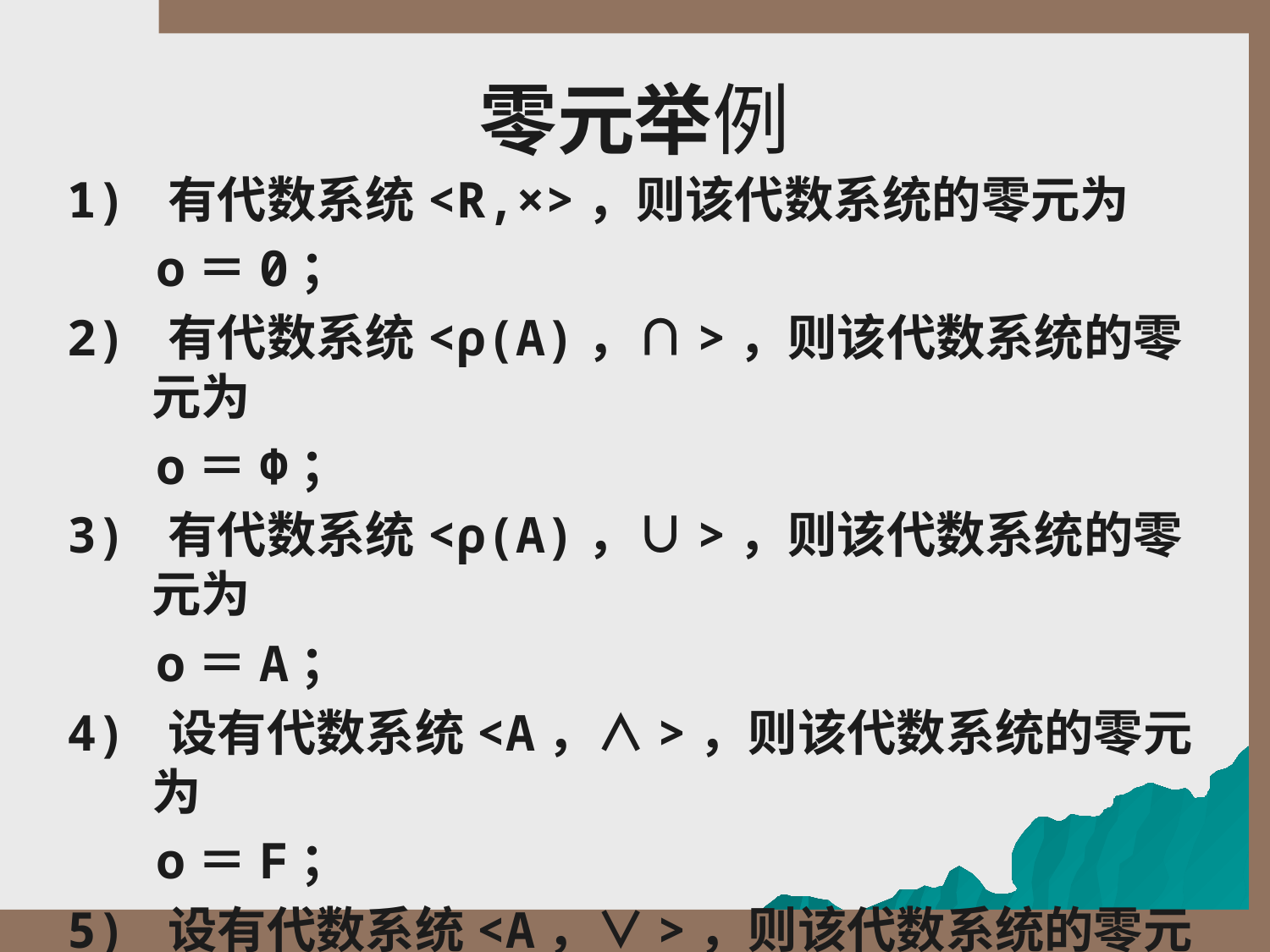

# 零元举例
1) 有代数系统<R,×>，则该代数系统的零元为
   o＝0；
2) 有代数系统<ρ(A)，∩>，则该代数系统的零元为
   o＝Φ；
3) 有代数系统<ρ(A)，∪>，则该代数系统的零元为
   o＝A；
4) 设有代数系统<A，∧>，则该代数系统的零元为
   o＝F；
5) 设有代数系统<A，∨>，则该代数系统的零元为
   o＝T。
23